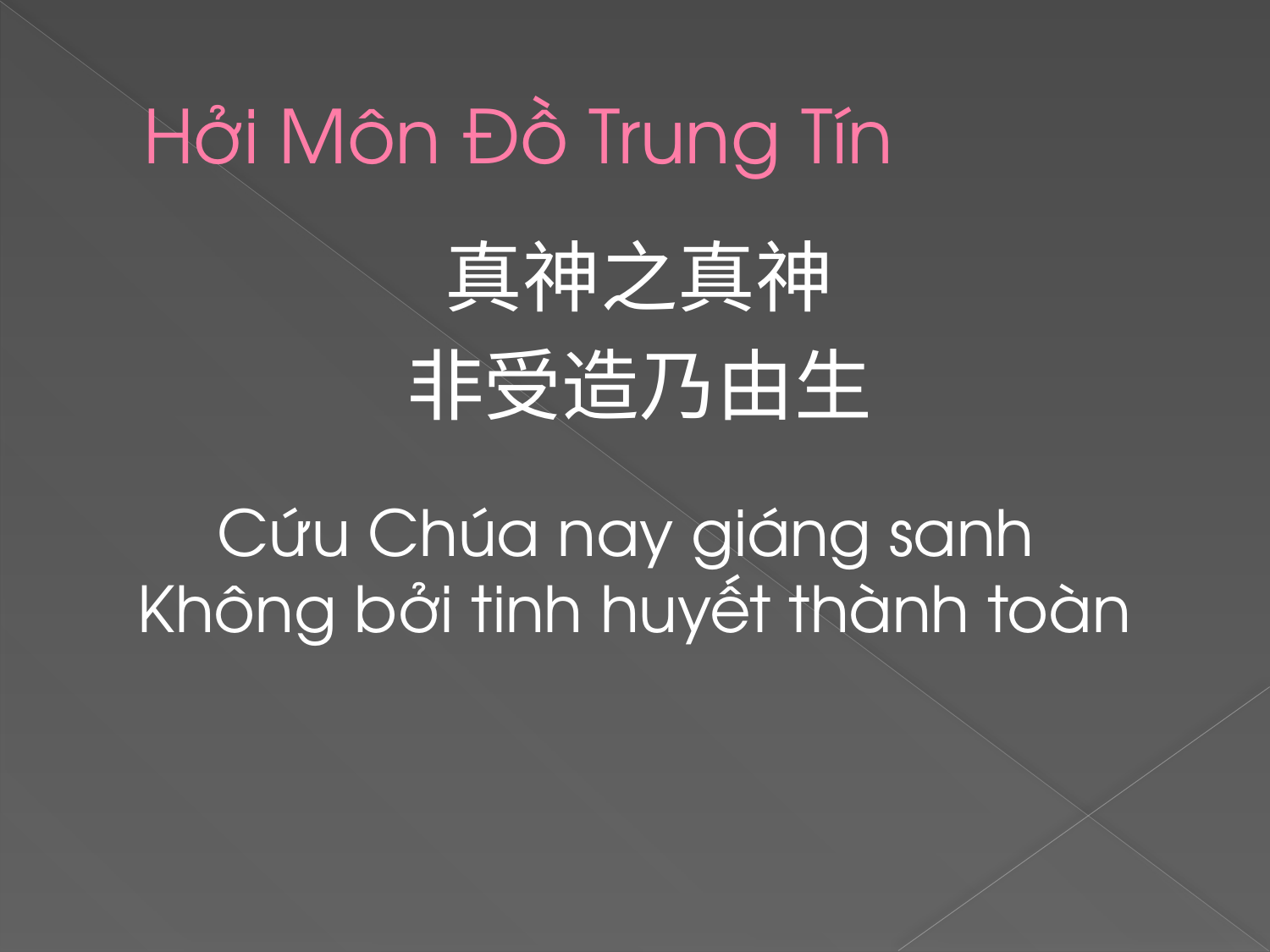

# Hởi Môn Ðồ Trung Tín
真神之真神
非受造乃由生
Cứu Chúa nay giáng sanh
Không bởi tinh huyết thành toàn